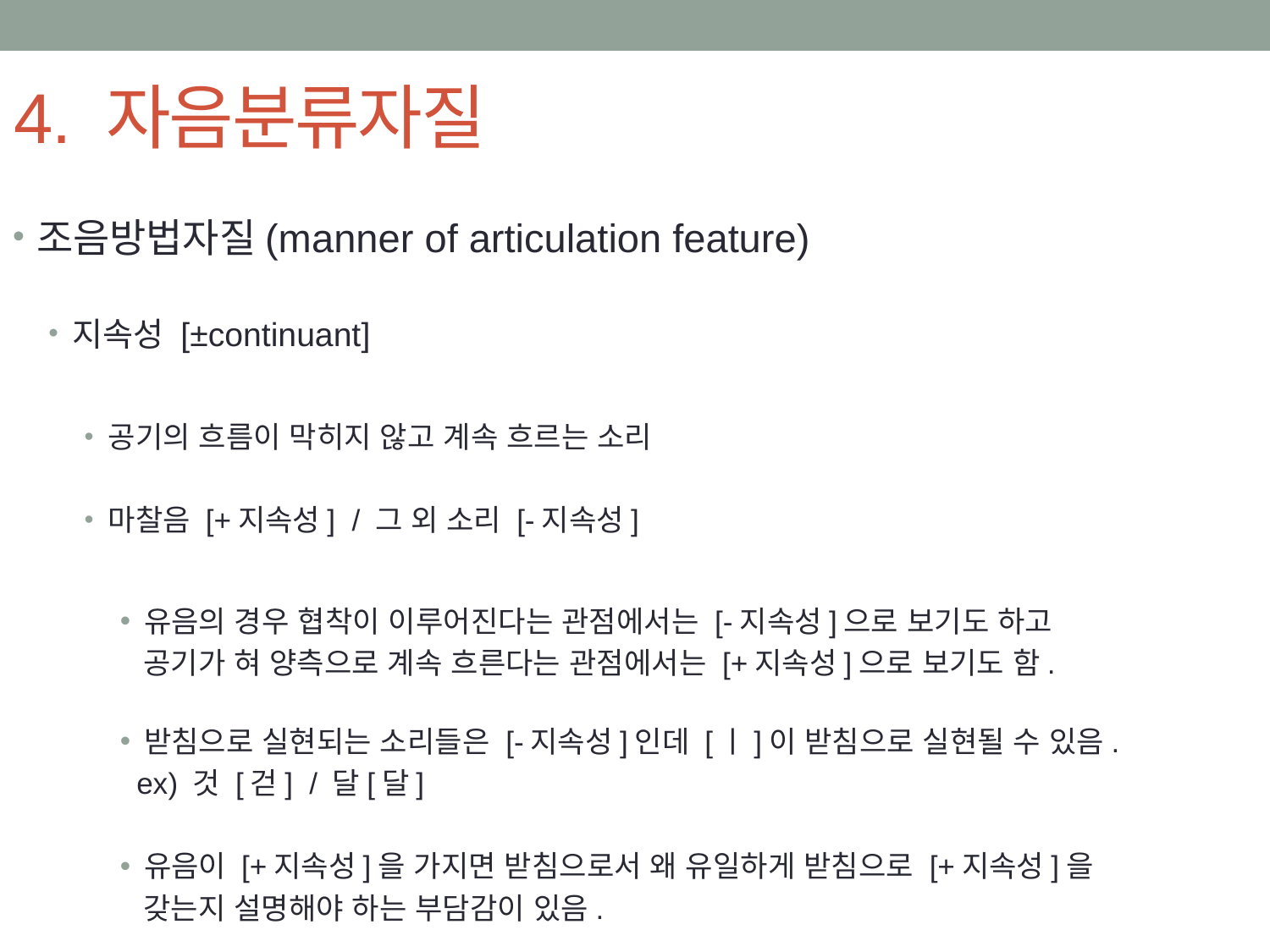

# 4. 자음분류자질
조음방법자질(manner of articulation feature)

지속성 [±continuant]

공기의 흐름이 막히지 않고 계속 흐르는 소리

마찰음 [+지속성]  / 그 외 소리 [-지속성]

유음의 경우 협착이 이루어진다는 관점에서는 [-지속성]으로 보기도 하고
  공기가 혀 양측으로 계속 흐른다는 관점에서는 [+지속성]으로 보기도 함.

받침으로 실현되는 소리들은 [-지속성]인데 [ㅣ]이 받침으로 실현될 수 있음.
  ex) 것 [걷]  / 달[달]

유음이 [+지속성]을 가지면 받침으로서 왜 유일하게 받침으로 [+지속성]을
  갖는지 설명해야 하는 부담감이 있음.